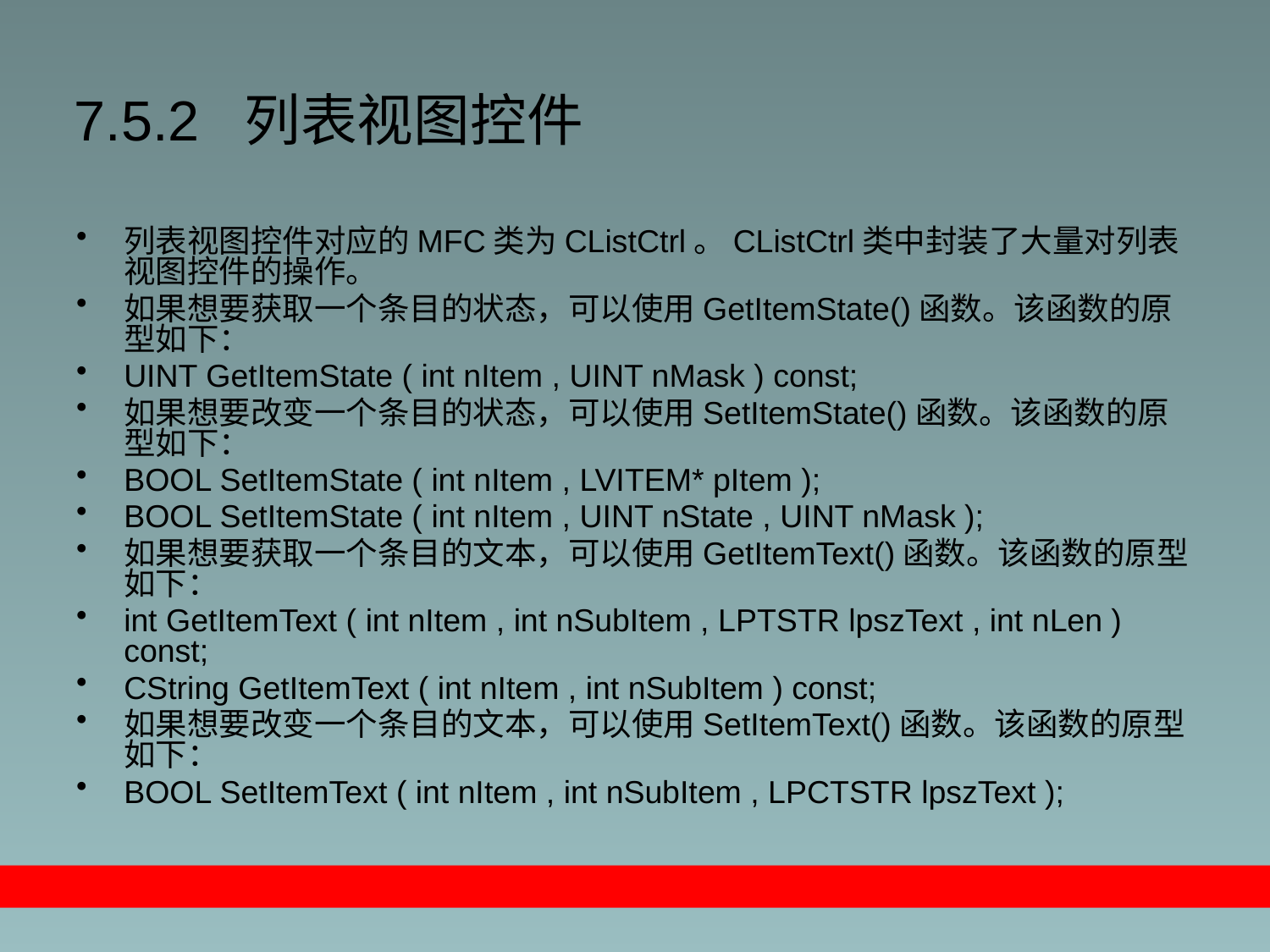

# 7.5.2  列表视图控件
列表视图控件对应的MFC类为CListCtrl。CListCtrl类中封装了大量对列表视图控件的操作。
如果想要获取一个条目的状态，可以使用GetItemState()函数。该函数的原型如下：
UINT GetItemState ( int nItem , UINT nMask ) const;
如果想要改变一个条目的状态，可以使用SetItemState()函数。该函数的原型如下：
BOOL SetItemState ( int nItem , LVITEM* pItem );
BOOL SetItemState ( int nItem , UINT nState , UINT nMask );
如果想要获取一个条目的文本，可以使用GetItemText()函数。该函数的原型如下：
int GetItemText ( int nItem , int nSubItem , LPTSTR lpszText , int nLen ) const;
CString GetItemText ( int nItem , int nSubItem ) const;
如果想要改变一个条目的文本，可以使用SetItemText()函数。该函数的原型如下：
BOOL SetItemText ( int nItem , int nSubItem , LPCTSTR lpszText );